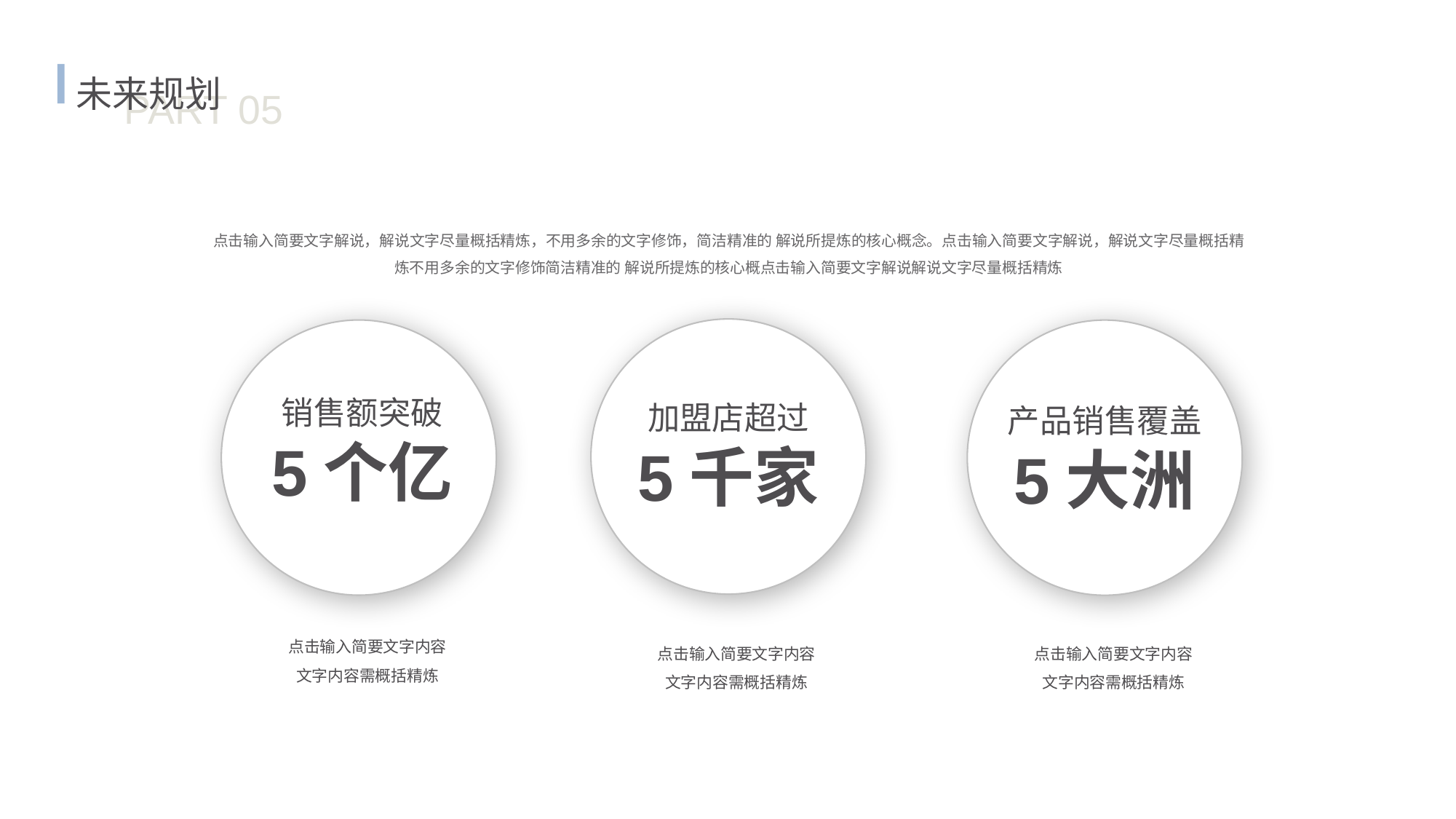

未来规划

PART 05
点击输入简要文字解说，解说文字尽量概括精炼，不用多余的文字修饰，简洁精准的 解说所提炼的核心概念。点击输入简要文字解说，解说文字尽量概括精炼不用多余的文字修饰简洁精准的 解说所提炼的核心概点击输入简要文字解说解说文字尽量概括精炼

销售额突破
5个亿
加盟店超过
5千家
产品销售覆盖
5大洲
点击输入简要文字内容
文字内容需概括精炼
点击输入简要文字内容
文字内容需概括精炼
点击输入简要文字内容
文字内容需概括精炼